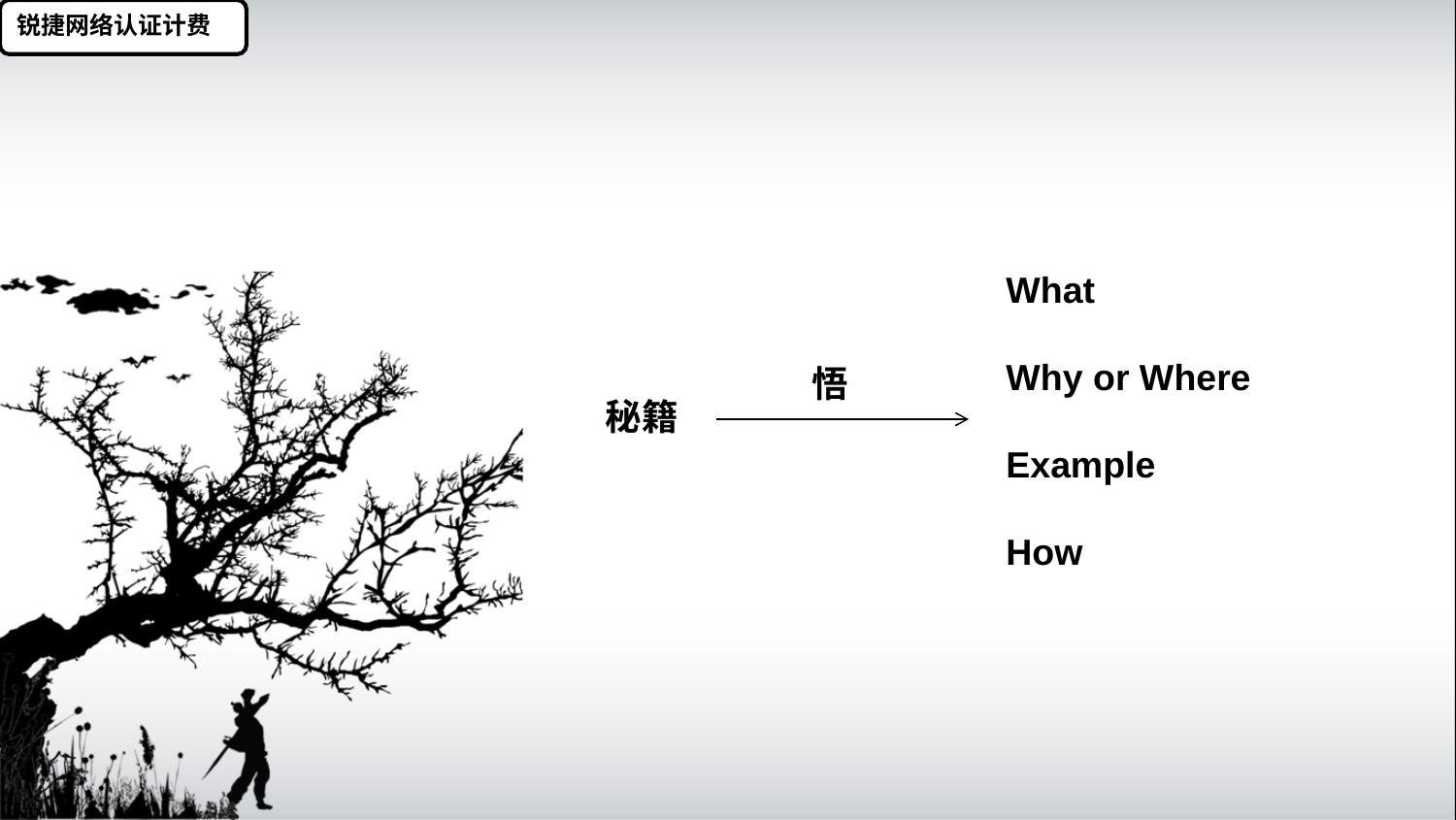

What

Why or Where

Example

How
悟
秘籍